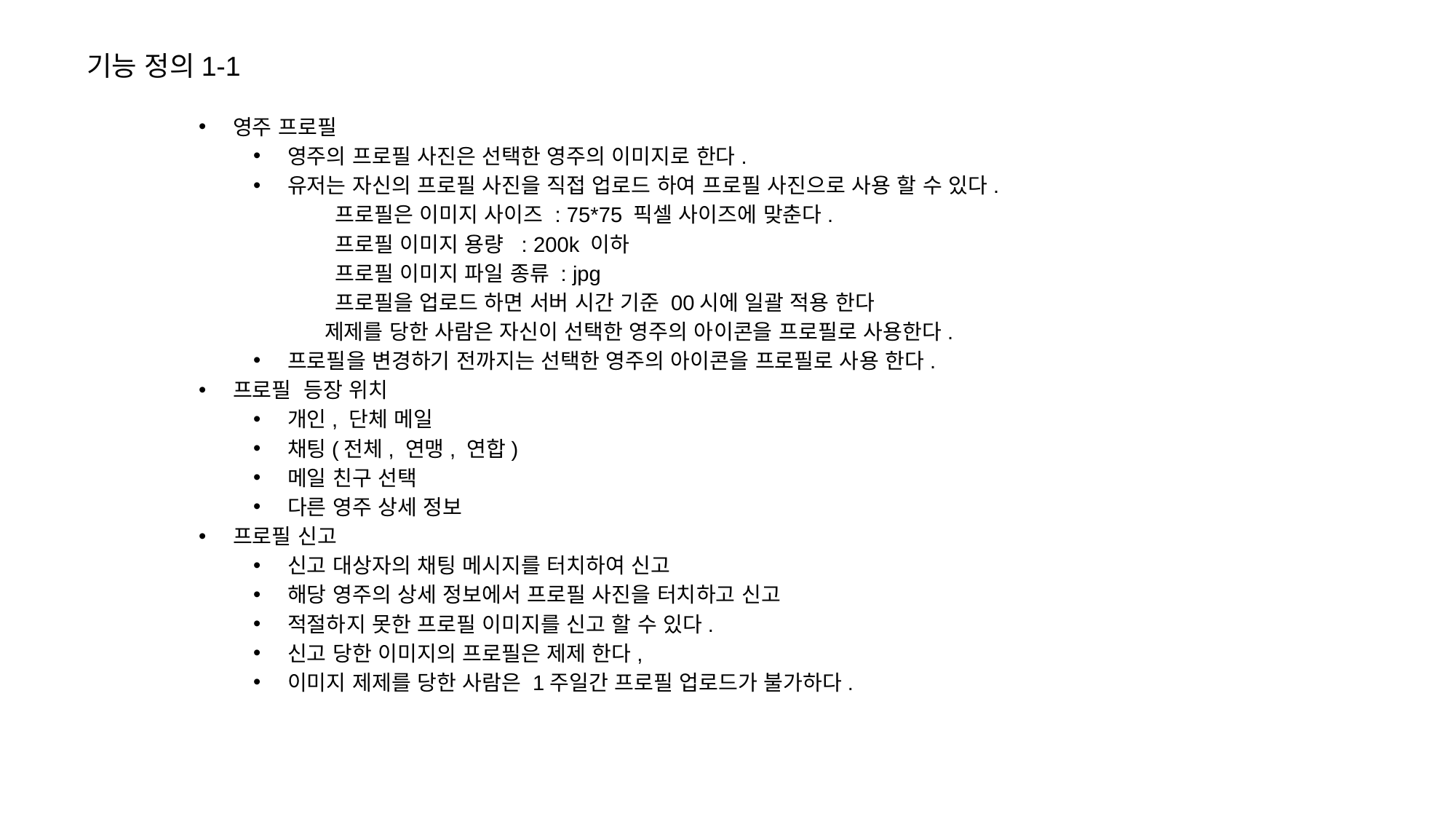

기능 정의1-1
영주 프로필
영주의 프로필 사진은 선택한 영주의 이미지로 한다.
유저는 자신의 프로필 사진을 직접 업로드 하여 프로필 사진으로 사용 할 수 있다.
프로필은 이미지 사이즈 : 75*75 픽셀 사이즈에 맞춘다.
프로필 이미지 용량  : 200k 이하
프로필 이미지 파일 종류 : jpg
프로필을 업로드 하면 서버 시간 기준 00시에 일괄 적용 한다
제제를 당한 사람은 자신이 선택한 영주의 아이콘을 프로필로 사용한다.
프로필을 변경하기 전까지는 선택한 영주의 아이콘을 프로필로 사용 한다.
프로필  등장 위치
개인, 단체 메일
채팅(전체, 연맹, 연합)
메일 친구 선택
다른 영주 상세 정보
프로필 신고
신고 대상자의 채팅 메시지를 터치하여 신고
해당 영주의 상세 정보에서 프로필 사진을 터치하고 신고
적절하지 못한 프로필 이미지를 신고 할 수 있다.
신고 당한 이미지의 프로필은 제제 한다,
이미지 제제를 당한 사람은 1주일간 프로필 업로드가 불가하다.